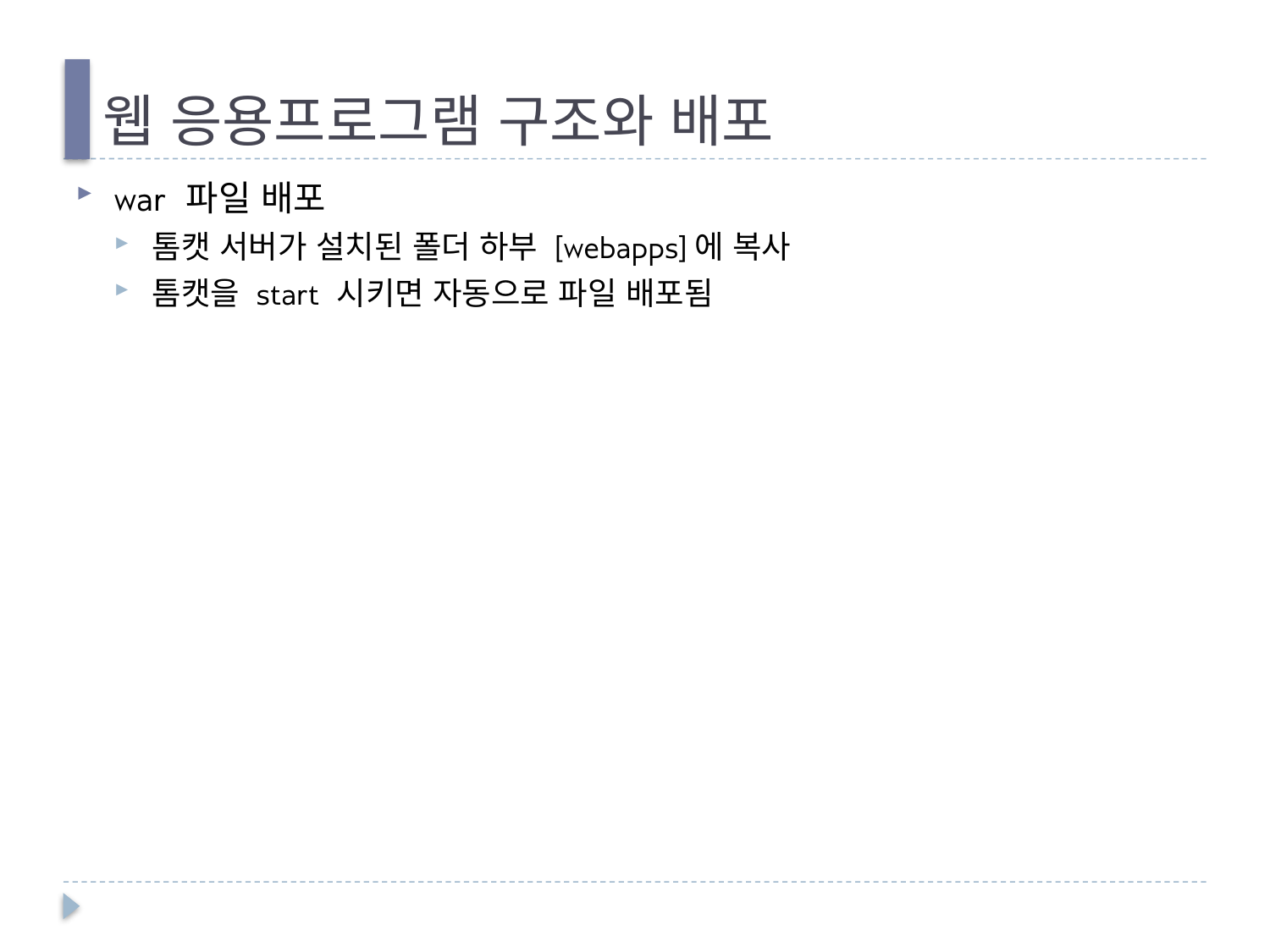

# 웹 응용프로그램 구조와 배포
war 파일 배포
톰캣 서버가 설치된 폴더 하부 [webapps]에 복사
톰캣을 start 시키면 자동으로 파일 배포됨